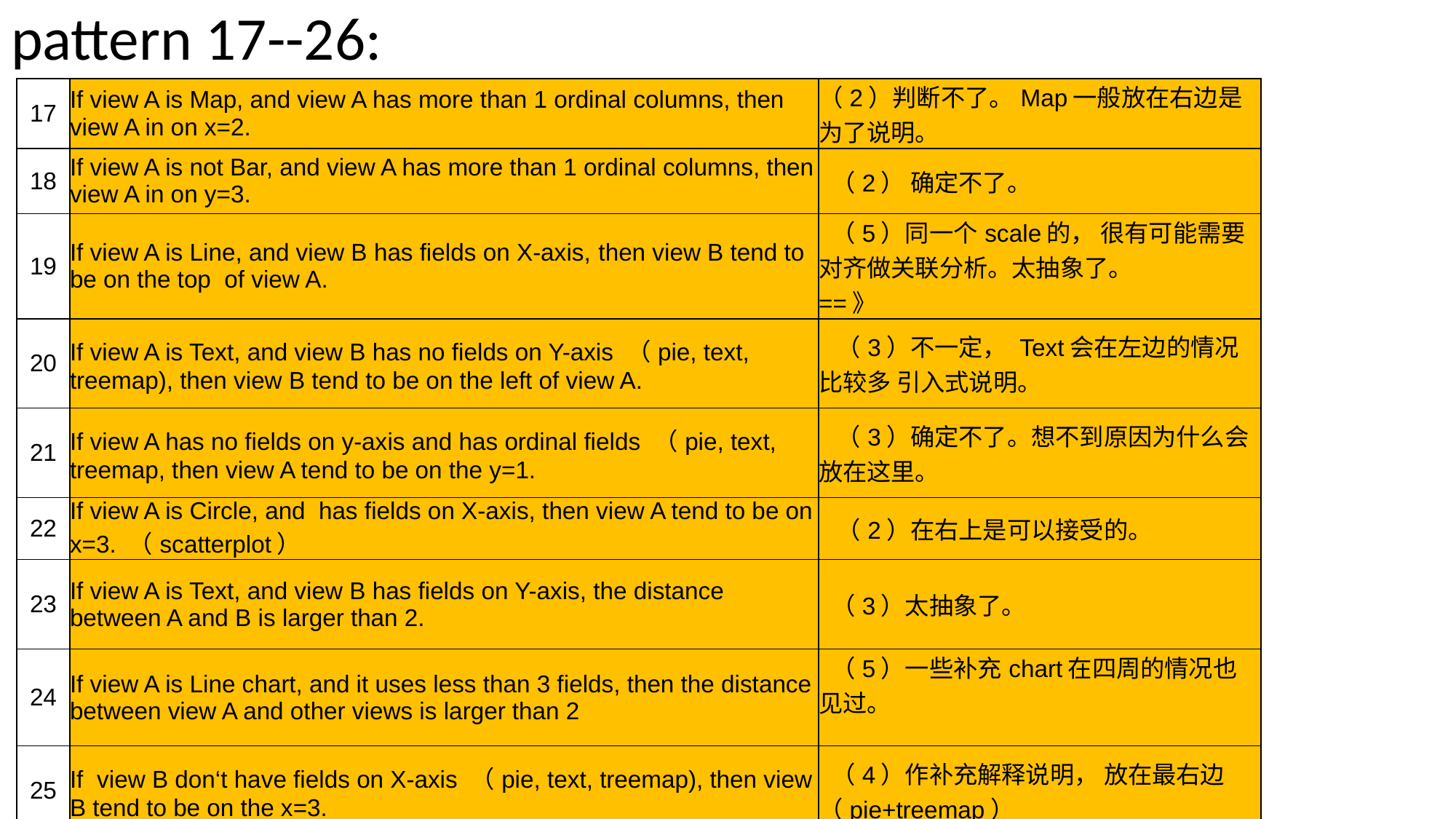

# pattern 17--26:
| 17 | If view A is Map, and view A has more than 1 ordinal columns, then view A in on x=2. | （2）判断不了。Map一般放在右边是为了说明。 |
| --- | --- | --- |
| 18 | If view A is not Bar, and view A has more than 1 ordinal columns, then view A in on y=3. | （2） 确定不了。 |
| 19 | If view A is Line, and view B has fields on X-axis, then view B tend to be on the top of view A. | （5）同一个scale的， 很有可能需要对齐做关联分析。太抽象了。 ==》 |
| 20 | If view A is Text, and view B has no fields on Y-axis （pie, text, treemap), then view B tend to be on the left of view A. | （3）不一定， Text会在左边的情况比较多 引入式说明。 |
| 21 | If view A has no fields on y-axis and has ordinal fields （pie, text, treemap, then view A tend to be on the y=1. | （3）确定不了。想不到原因为什么会放在这里。 |
| 22 | If view A is Circle, and has fields on X-axis, then view A tend to be on x=3. （scatterplot） | （2）在右上是可以接受的。 |
| 23 | If view A is Text, and view B has fields on Y-axis, the distance between A and B is larger than 2. | （3）太抽象了。 |
| 24 | If view A is Line chart, and it uses less than 3 fields, then the distance between view A and other views is larger than 2 | （5）一些补充chart在四周的情况也见过。 |
| 25 | If view B don‘t have fields on X-axis （pie, text, treemap), then view B tend to be on the x=3. | （4）作补充解释说明， 放在最右边（pie+treemap） |
| 26 | If view A shares some common and some different fields on Y-axis with view B, the view B is on the y=1 | （3）无法确定 ==》取决于A在哪里 （6） |